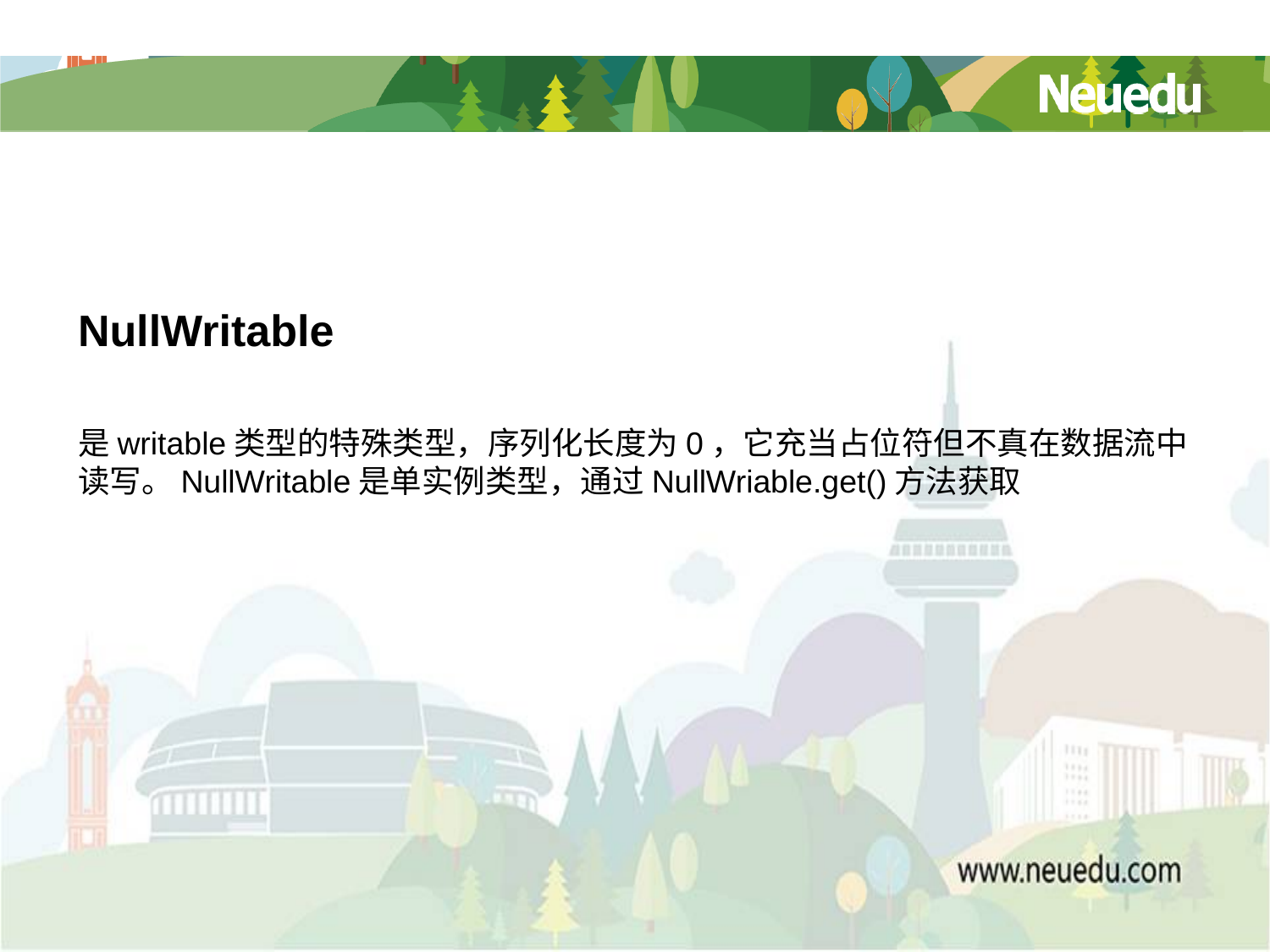

#
NullWritable

是writable类型的特殊类型，序列化长度为0，它充当占位符但不真在数据流中读写。NullWritable是单实例类型，通过NullWriable.get()方法获取